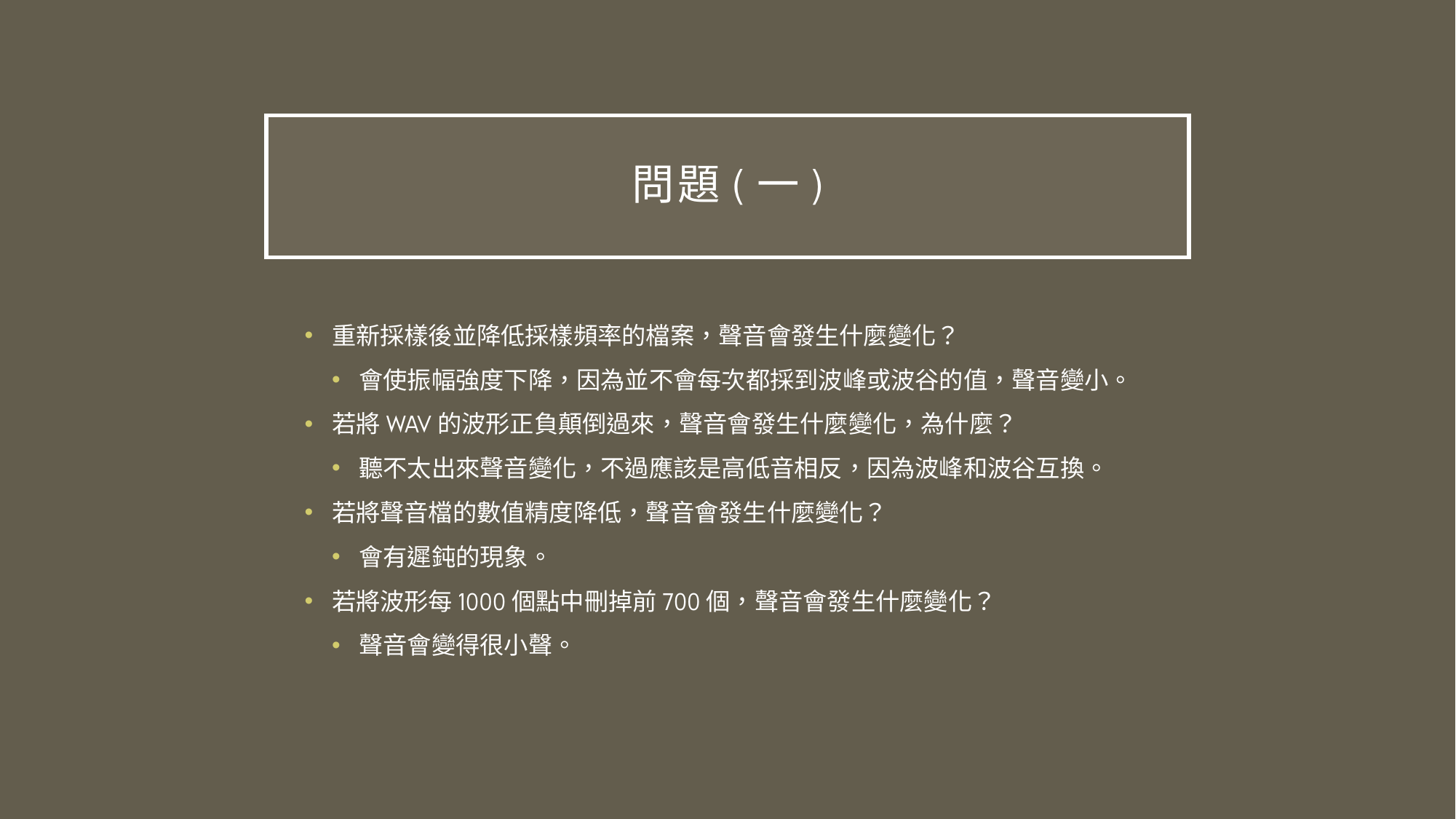

# 問題(一)
重新採樣後並降低採樣頻率的檔案，聲音會發生什麼變化？
會使振幅強度下降，因為並不會每次都採到波峰或波谷的值，聲音變小。
若將WAV的波形正負顛倒過來，聲音會發生什麼變化，為什麼？
聽不太出來聲音變化，不過應該是高低音相反，因為波峰和波谷互換。
若將聲音檔的數值精度降低，聲音會發生什麼變化？
會有遲鈍的現象。
若將波形每1000個點中刪掉前700個，聲音會發生什麼變化？
聲音會變得很小聲。